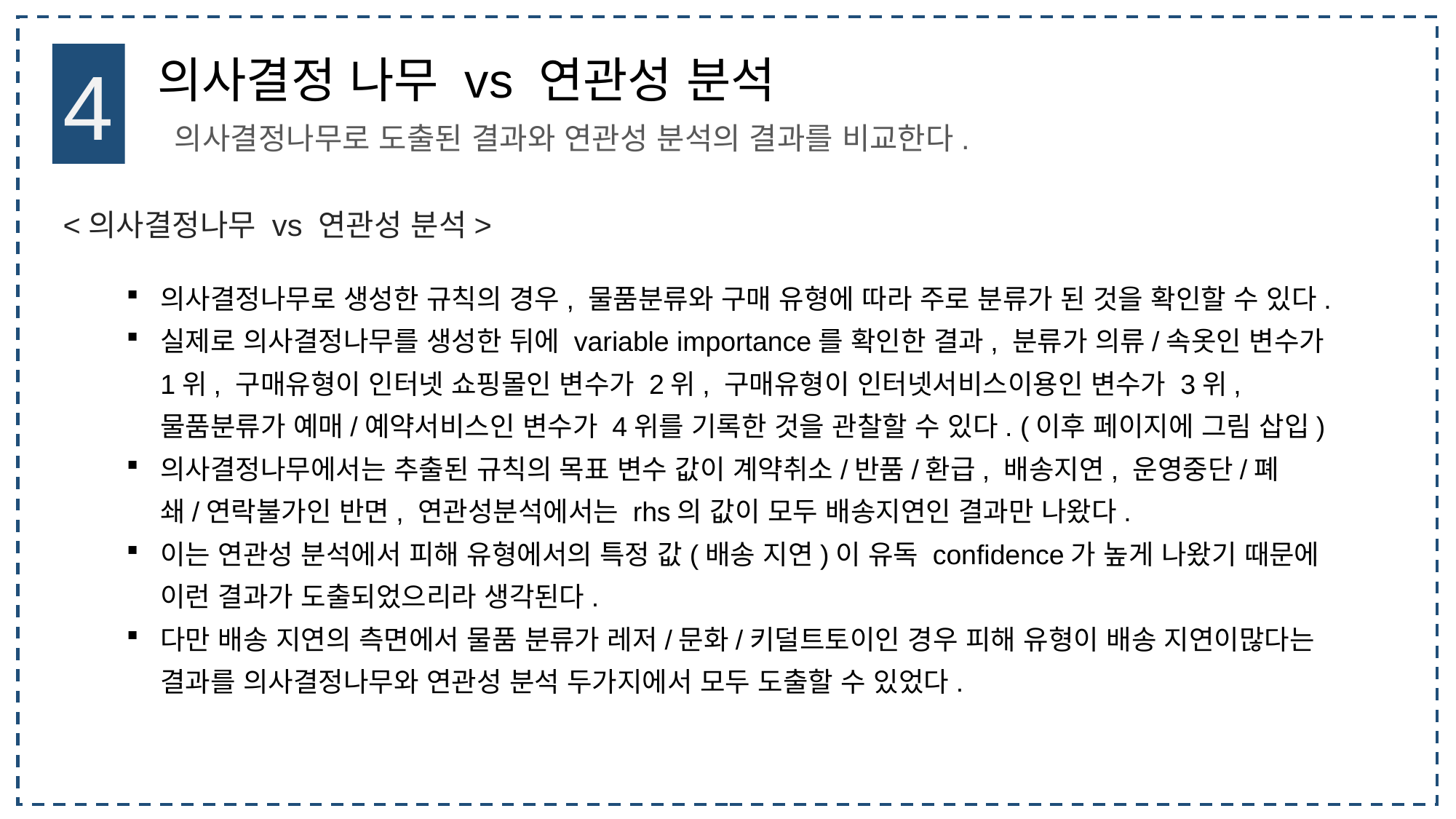

4
의사결정 나무 vs 연관성 분석
의사결정나무로 도출된 결과와 연관성 분석의 결과를 비교한다.
<의사결정나무 vs 연관성 분석>
의사결정나무로 생성한 규칙의 경우, 물품분류와 구매 유형에 따라 주로 분류가 된 것을 확인할 수 있다.
실제로 의사결정나무를 생성한 뒤에 variable importance를 확인한 결과, 분류가 의류/속옷인 변수가 1위, 구매유형이 인터넷 쇼핑몰인 변수가 2위, 구매유형이 인터넷서비스이용인 변수가 3위, 물품분류가 예매/예약서비스인 변수가 4위를 기록한 것을 관찰할 수 있다. (이후 페이지에 그림 삽입)
의사결정나무에서는 추출된 규칙의 목표 변수 값이 계약취소/반품/환급, 배송지연, 운영중단/폐쇄/연락불가인 반면, 연관성분석에서는 rhs의 값이 모두 배송지연인 결과만 나왔다.
이는 연관성 분석에서 피해 유형에서의 특정 값(배송 지연)이 유독 confidence가 높게 나왔기 때문에 이런 결과가 도출되었으리라 생각된다.
다만 배송 지연의 측면에서 물품 분류가 레저/문화/키덜트토이인 경우 피해 유형이 배송 지연이많다는 결과를 의사결정나무와 연관성 분석 두가지에서 모두 도출할 수 있었다.